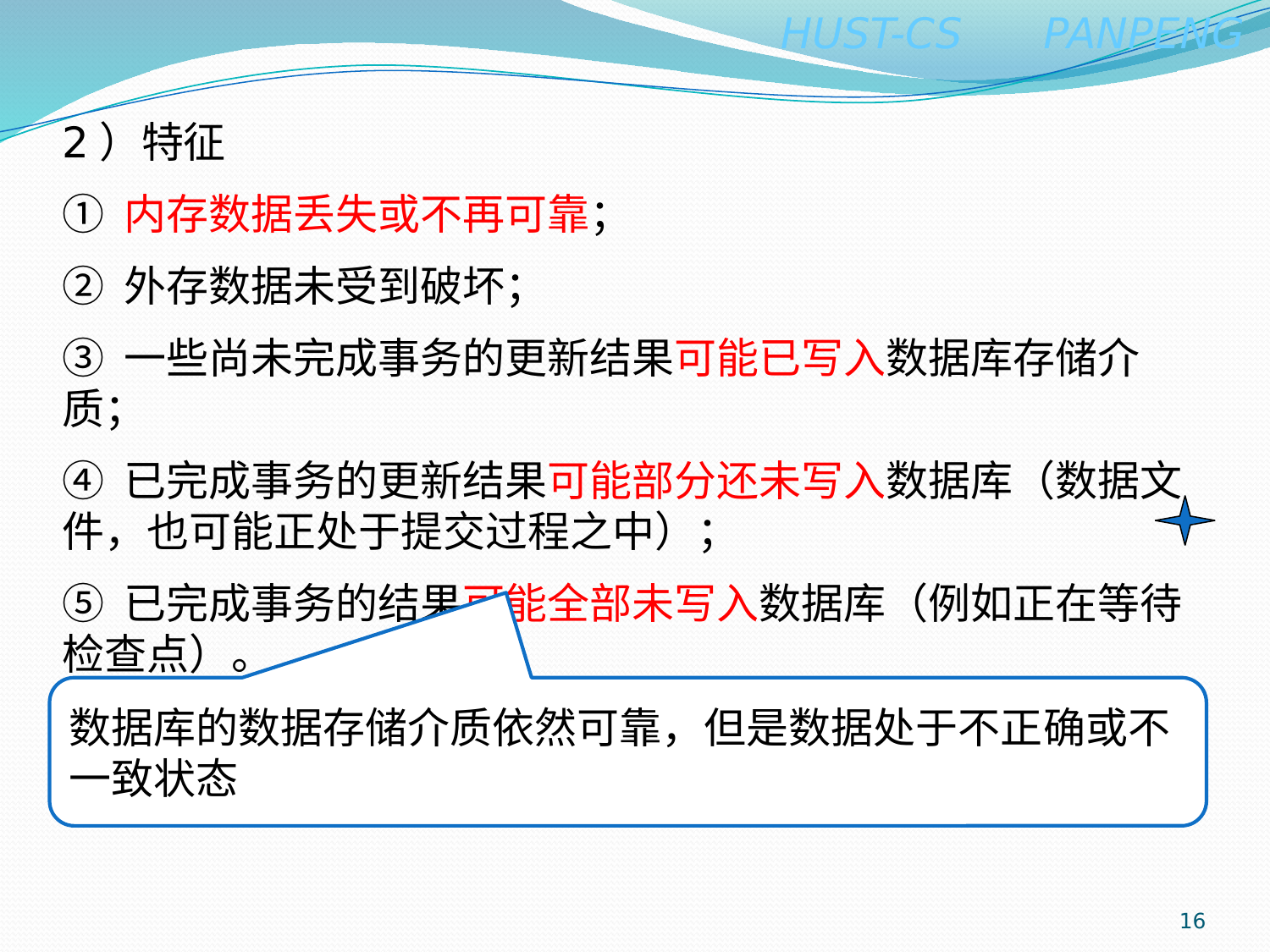

2）特征
① 内存数据丢失或不再可靠；
② 外存数据未受到破坏；
③ 一些尚未完成事务的更新结果可能已写入数据库存储介质；
④ 已完成事务的更新结果可能部分还未写入数据库（数据文件，也可能正处于提交过程之中）；
⑤ 已完成事务的结果可能全部未写入数据库（例如正在等待检查点）。

数据库的数据存储介质依然可靠，但是数据处于不正确或不一致状态
16